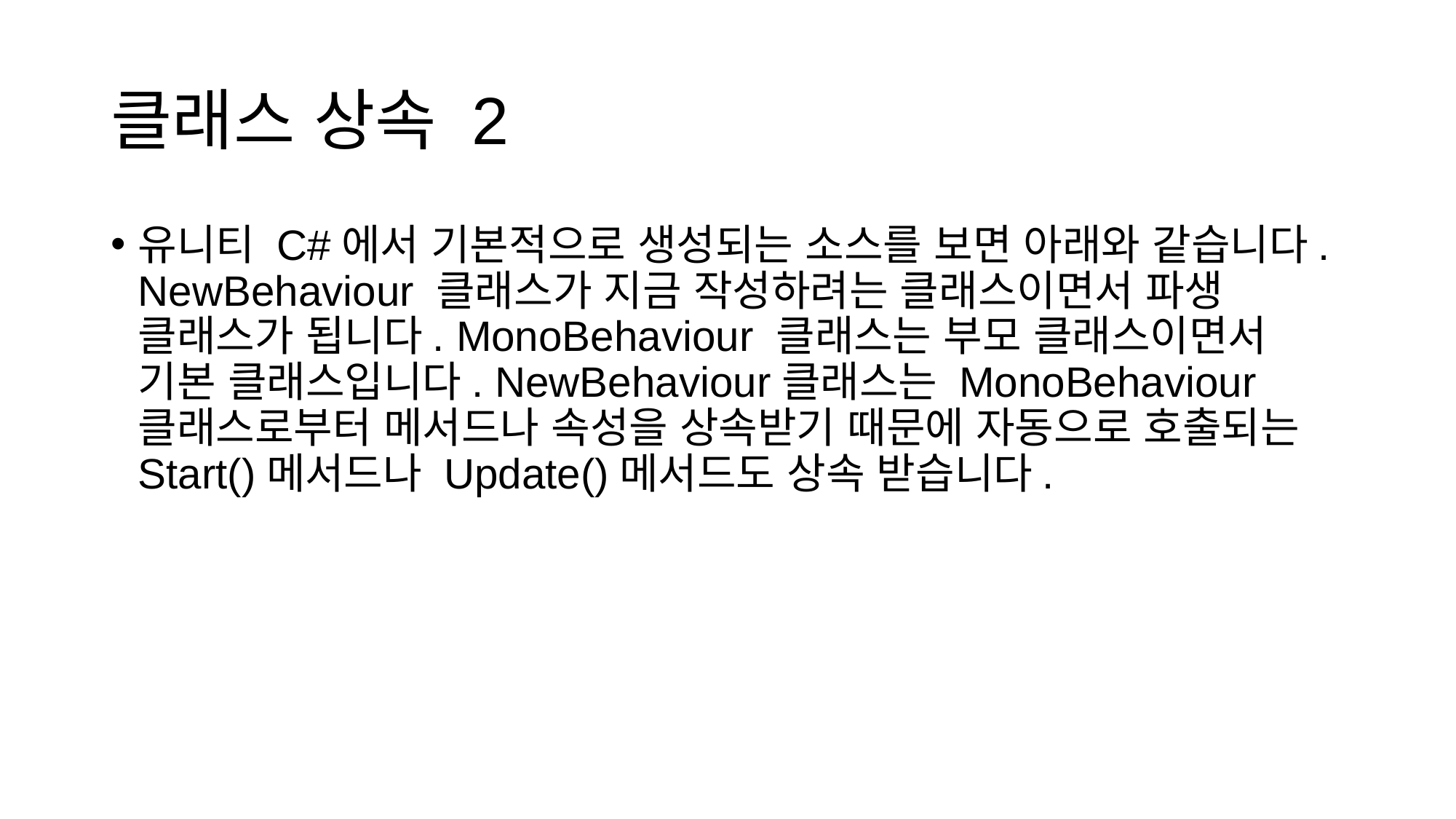

# 클래스 상속 2
유니티 C#에서 기본적으로 생성되는 소스를 보면 아래와 같습니다. NewBehaviour 클래스가 지금 작성하려는 클래스이면서 파생 클래스가 됩니다. MonoBehaviour 클래스는 부모 클래스이면서 기본 클래스입니다. NewBehaviour클래스는 MonoBehaviour클래스로부터 메서드나 속성을 상속받기 때문에 자동으로 호출되는 Start()메서드나 Update()메서드도 상속 받습니다.